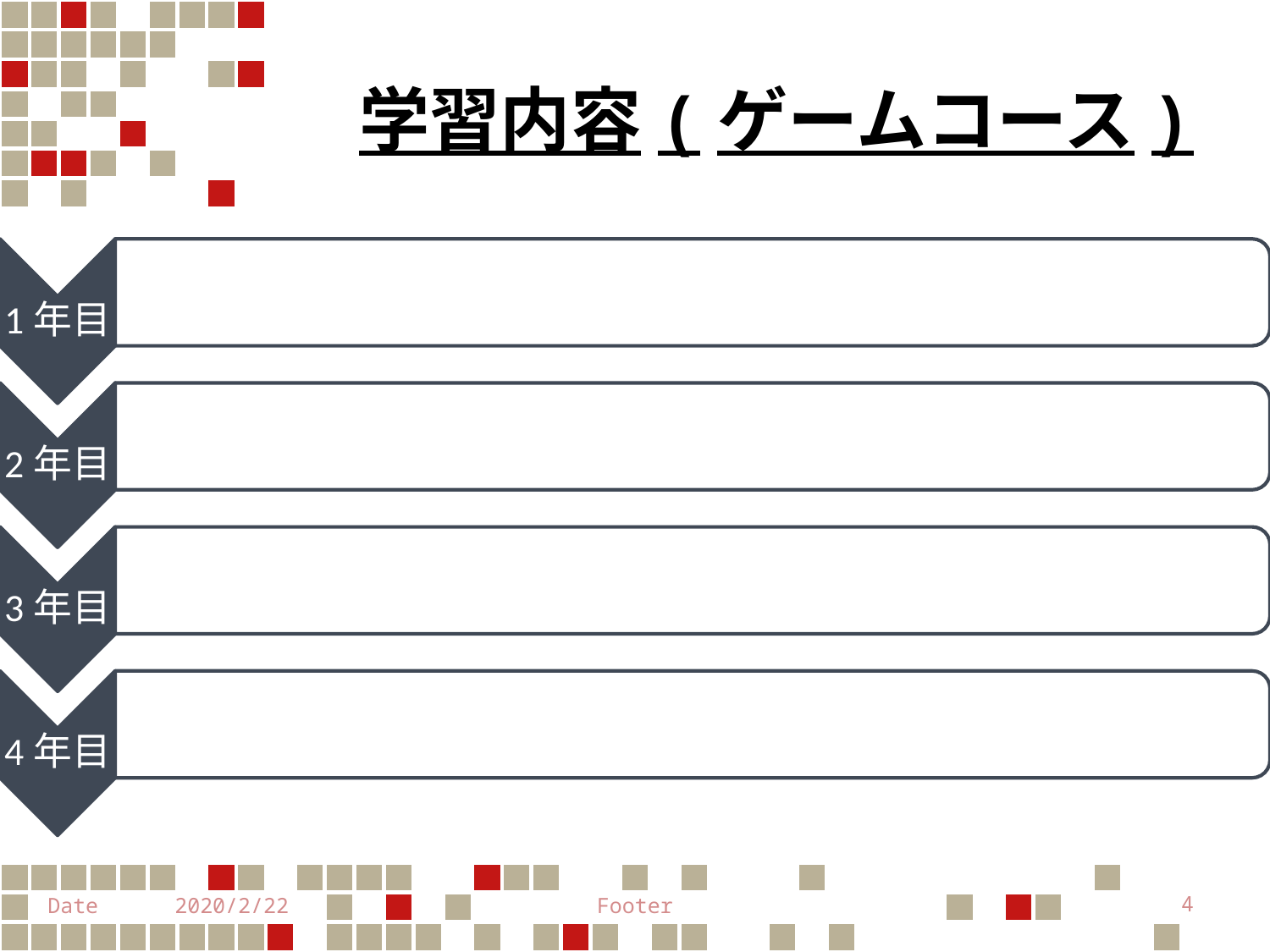

# 学習内容(ゲームコース)
1年目
2年目
3年目
4年目
Date	2020/2/22
Footer
4